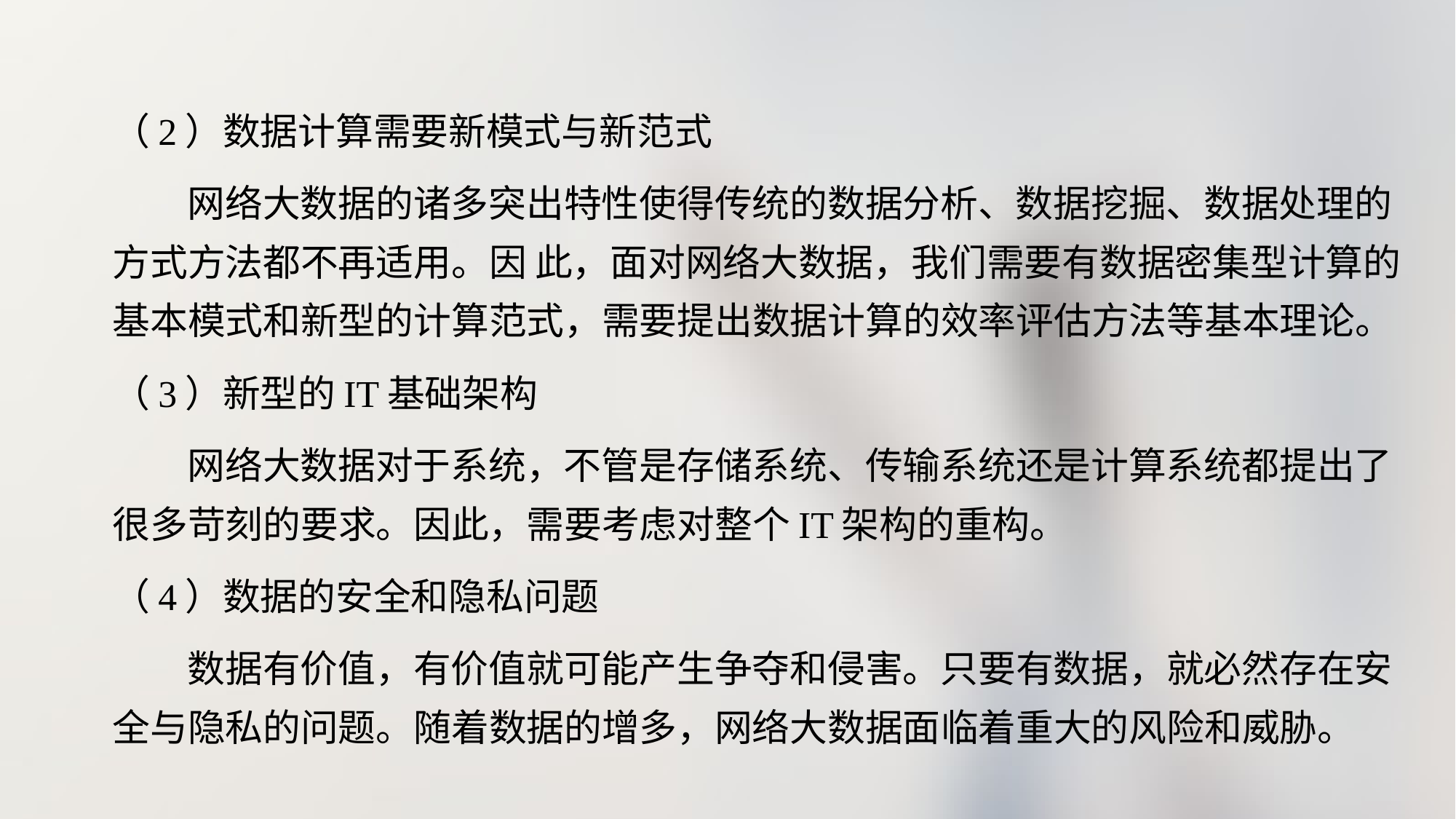

（2）数据计算需要新模式与新范式
        网络大数据的诸多突出特性使得传统的数据分析、数据挖掘、数据处理的方式方法都不再适用。因 此，面对网络大数据，我们需要有数据密集型计算的基本模式和新型的计算范式，需要提出数据计算的效率评估方法等基本理论。
（3）新型的IT基础架构
        网络大数据对于系统，不管是存储系统、传输系统还是计算系统都提出了很多苛刻的要求。因此，需要考虑对整个IT架构的重构。
（4）数据的安全和隐私问题
        数据有价值，有价值就可能产生争夺和侵害。只要有数据，就必然存在安全与隐私的问题。随着数据的增多，网络大数据面临着重大的风险和威胁。